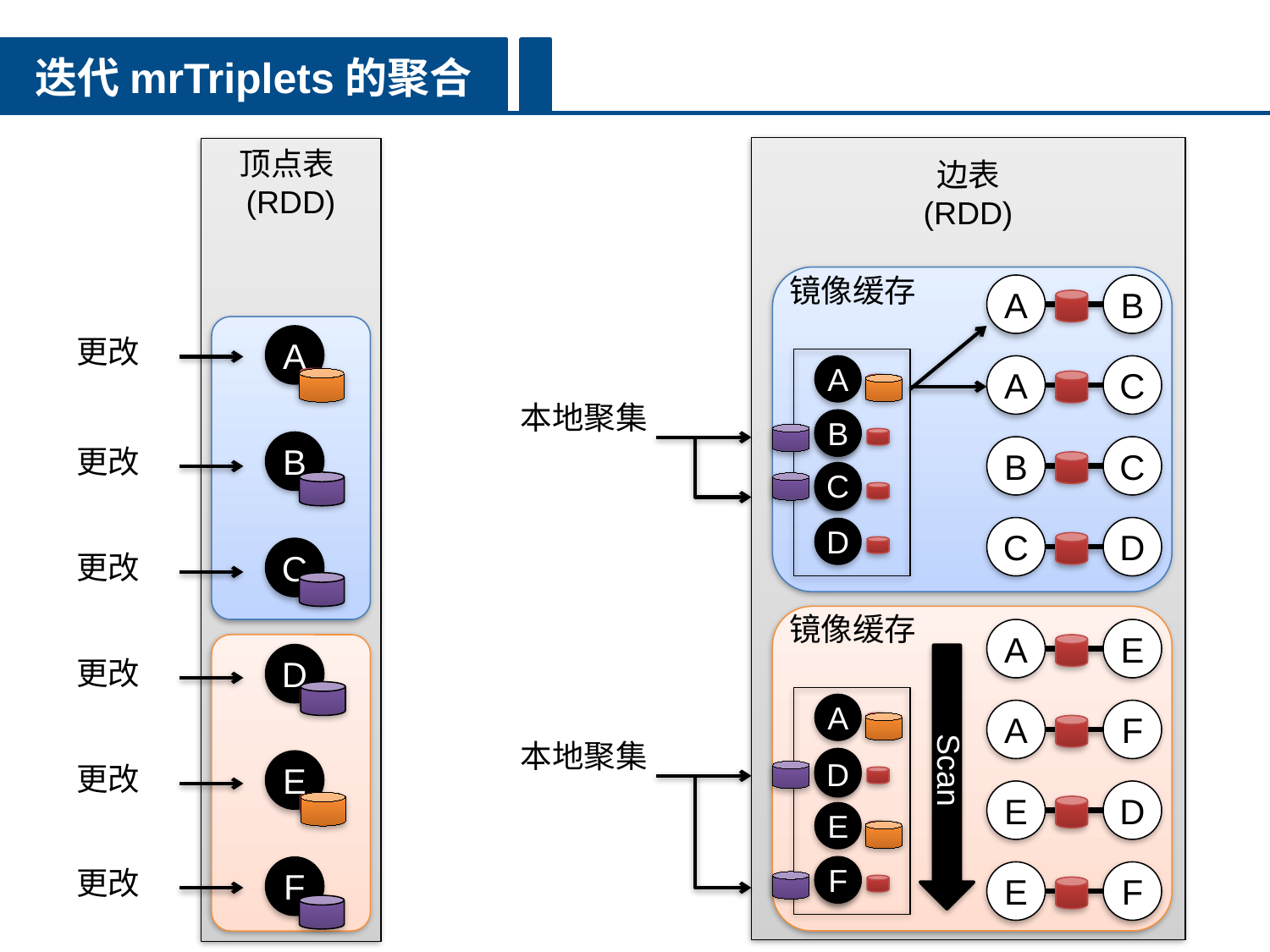

迭代mrTriplets的聚合

顶点表(RDD)

边表
(RDD)
镜像缓存

A
B

A
C

B
C

C
D

A
E

A
F

E
D

E
F

A

B

C

D

E

F

更改

A

本地聚集

B

B

更改
C

C

D

更改

镜像缓存

更改

A

本地聚集

D

Scan
D

更改

E

F

更改
F